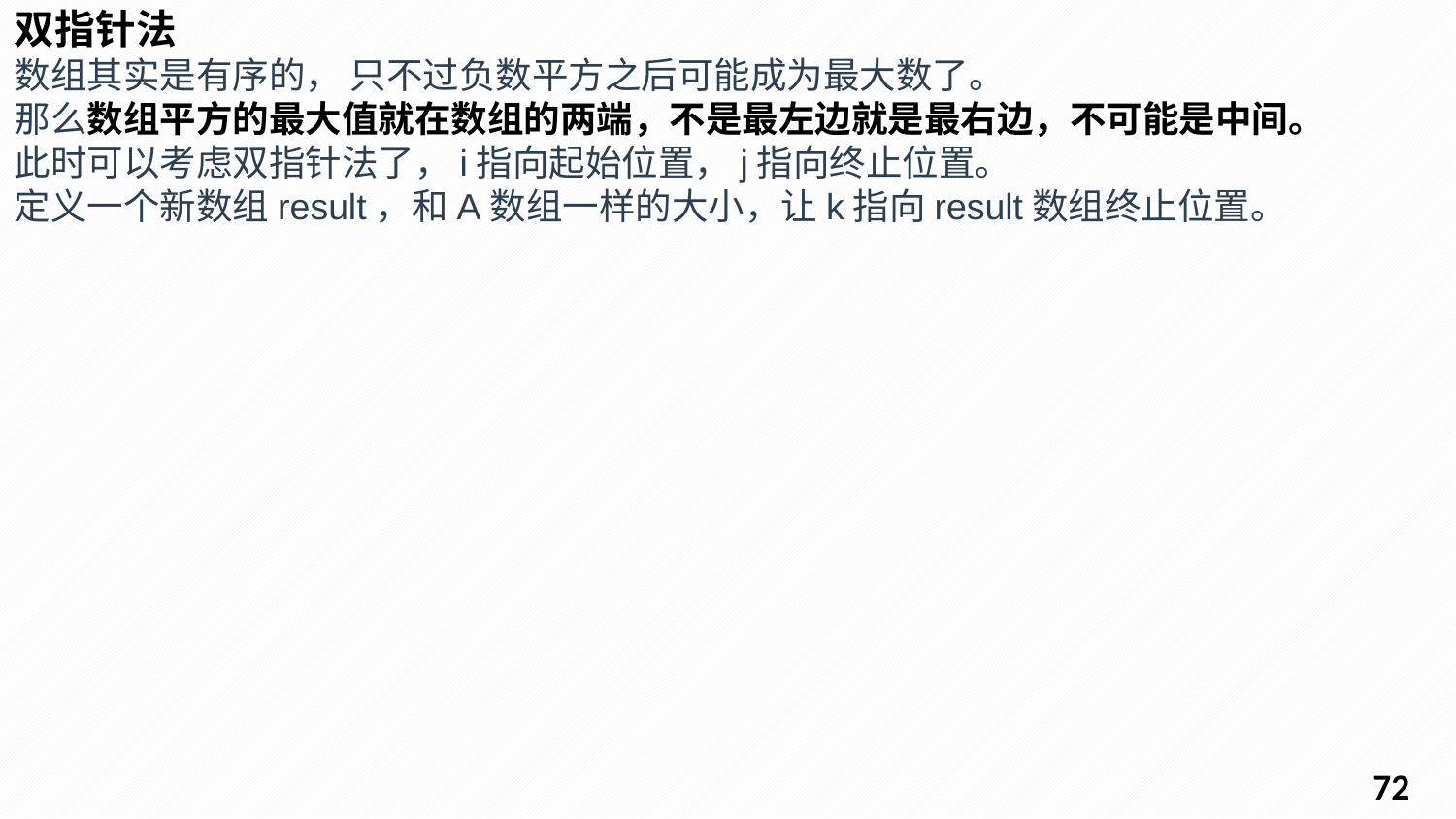

双指针法
数组其实是有序的， 只不过负数平方之后可能成为最大数了。
那么数组平方的最大值就在数组的两端，不是最左边就是最右边，不可能是中间。
此时可以考虑双指针法了，i指向起始位置，j指向终止位置。
定义一个新数组result，和A数组一样的大小，让k指向result数组终止位置。
72